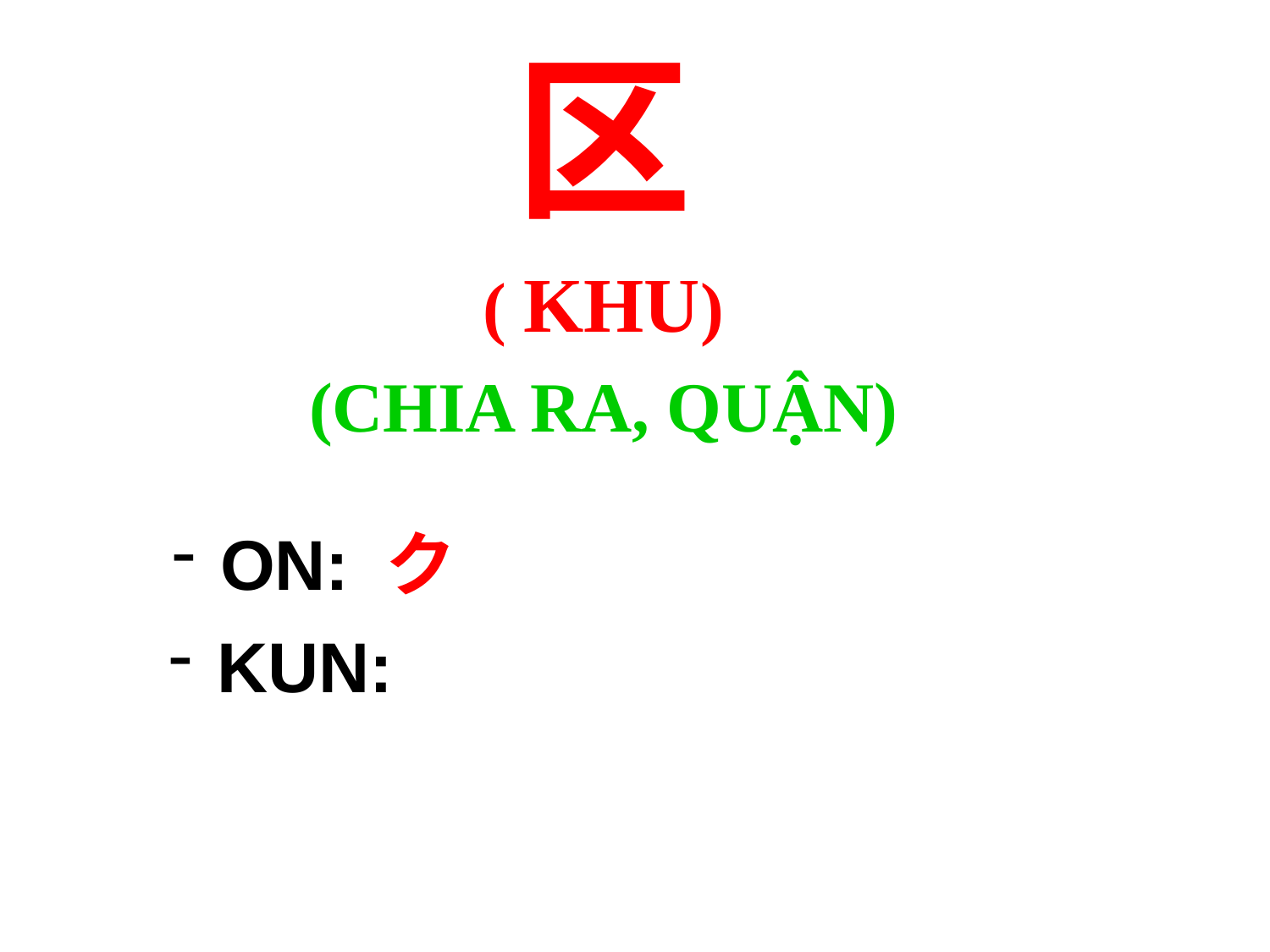

区
( KHU)
(CHIA RA, QUẬN)
ON: ク

KUN: